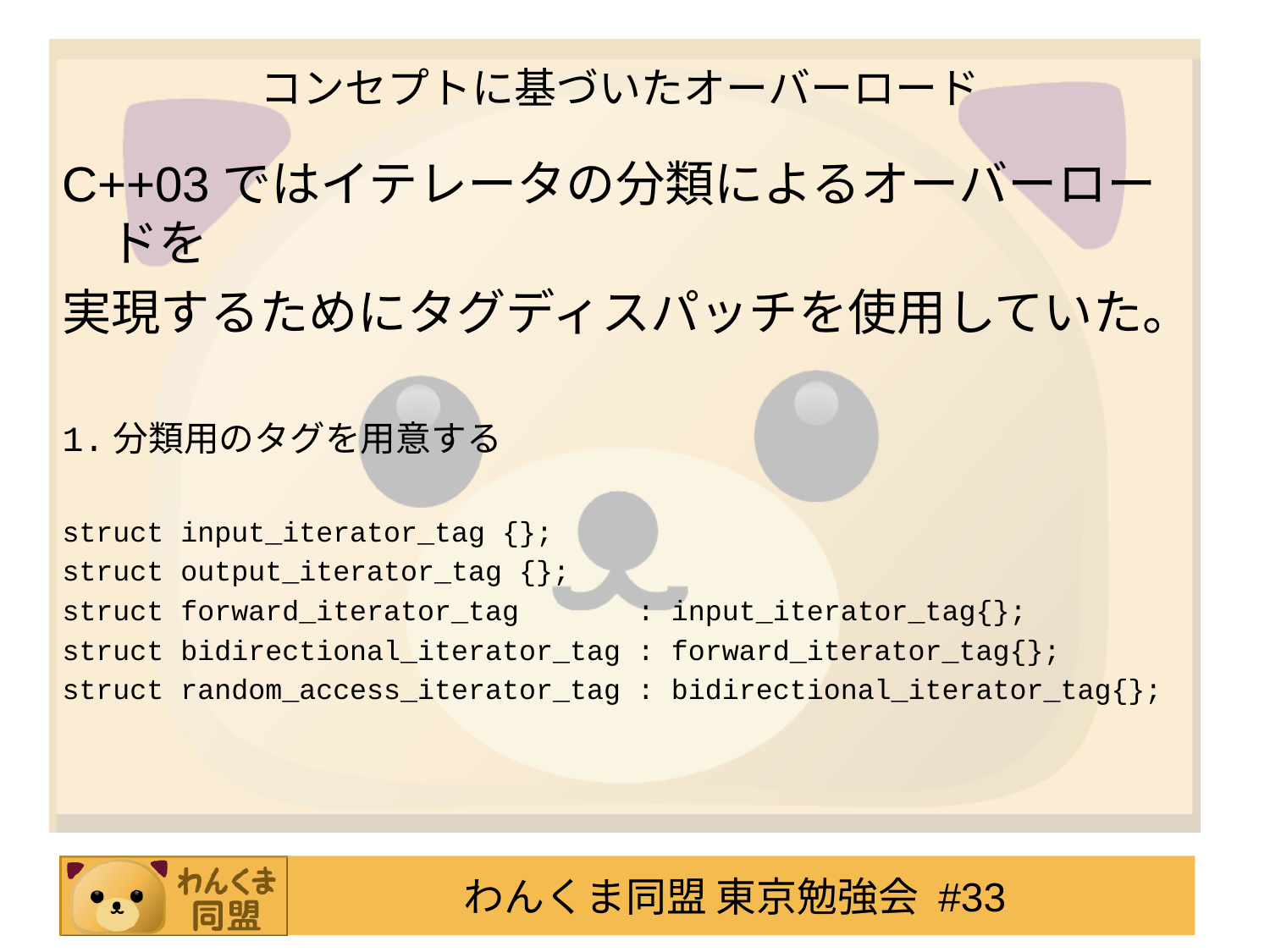

# コンセプトに基づいたオーバーロード
C++03ではイテレータの分類によるオーバーロードを
実現するためにタグディスパッチを使用していた。

1.分類用のタグを用意する

struct input_iterator_tag {};
struct output_iterator_tag {};
struct forward_iterator_tag       : input_iterator_tag{};
struct bidirectional_iterator_tag : forward_iterator_tag{};
struct random_access_iterator_tag : bidirectional_iterator_tag{};